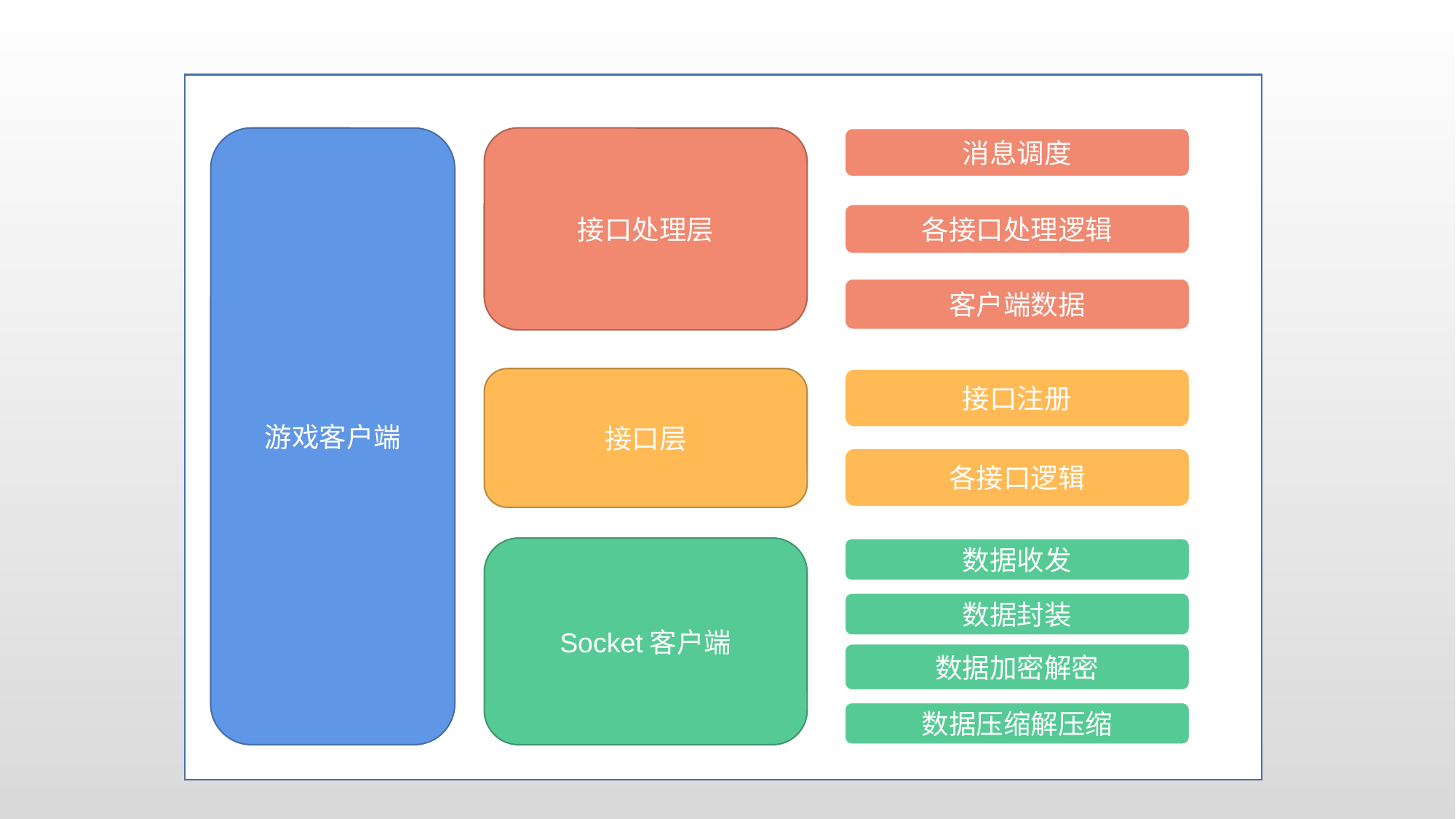

游戏客户端
接口处理层
消息调度
各接口处理逻辑
客户端数据
接口层
接口注册
各接口逻辑
Socket客户端
数据收发
数据封装
数据加密解密
数据压缩解压缩